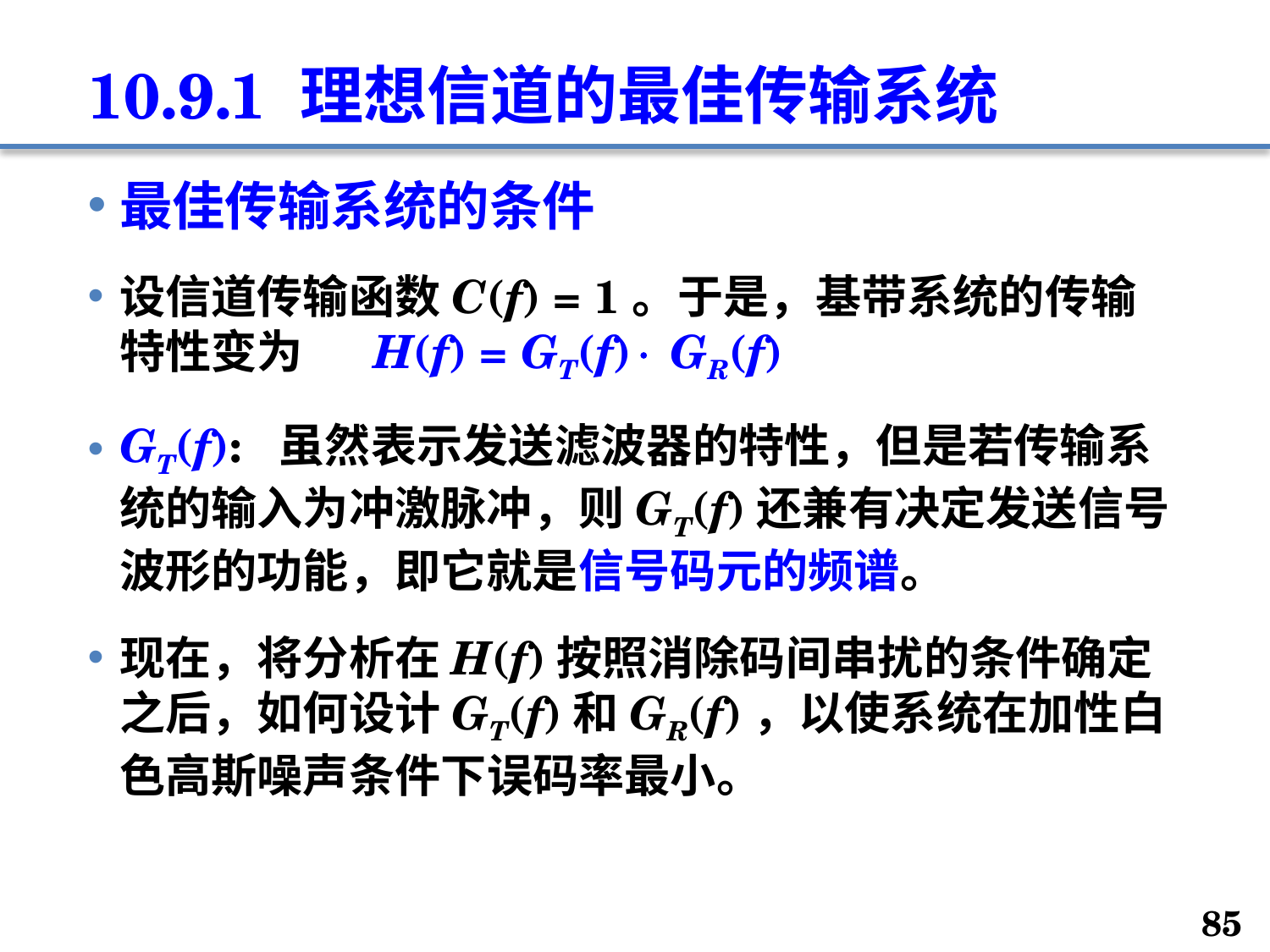

# 10.9.1 理想信道的最佳传输系统
最佳传输系统的条件
设信道传输函数C(f) = 1。于是，基带系统的传输特性变为	H(f) = GT(f)⋅ GR(f)
GT(f):  虽然表示发送滤波器的特性，但是若传输系统的输入为冲激脉冲，则GT(f)还兼有决定发送信号波形的功能，即它就是信号码元的频谱。
现在，将分析在H(f)按照消除码间串扰的条件确定之后，如何设计GT(f)和GR(f)，以使系统在加性白色高斯噪声条件下误码率最小。

85